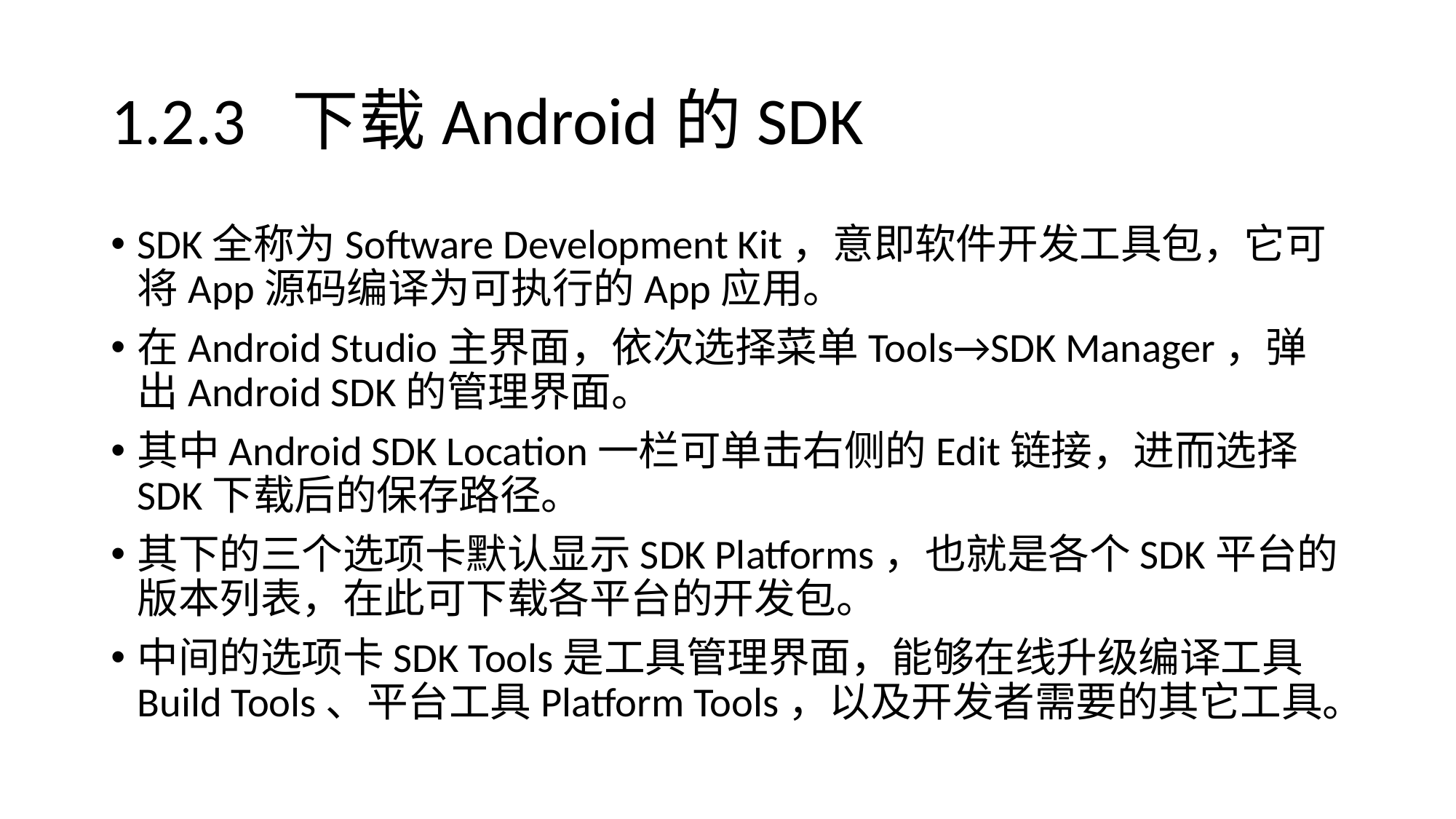

# 1.2.3  下载Android的SDK
SDK全称为Software Development Kit，意即软件开发工具包，它可将App源码编译为可执行的App应用。
在Android Studio主界面，依次选择菜单Tools→SDK Manager，弹出Android SDK的管理界面。
其中Android SDK Location一栏可单击右侧的Edit链接，进而选择SDK下载后的保存路径。
其下的三个选项卡默认显示SDK Platforms，也就是各个SDK平台的版本列表，在此可下载各平台的开发包。
中间的选项卡SDK Tools是工具管理界面，能够在线升级编译工具Build Tools、平台工具Platform Tools，以及开发者需要的其它工具。